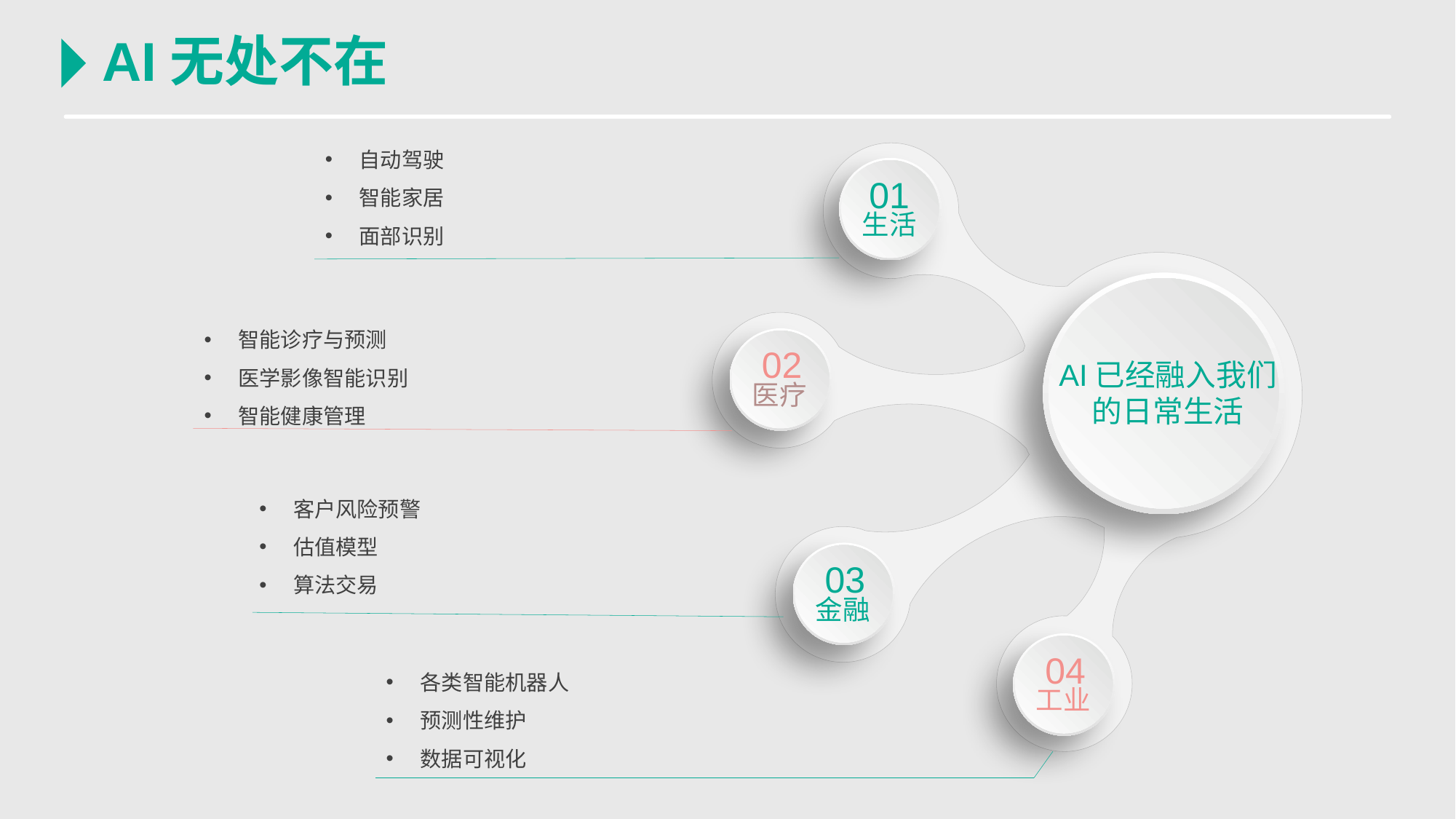

AI无处不在

自动驾驶
智能家居
面部识别

智能诊疗与预测
医学影像智能识别
智能健康管理
客户风险预警
估值模型
算法交易
各类智能机器人
预测性维护
数据可视化

01
生活

AI已经融入我们的日常生活

02
医疗

03
金融

04
工业